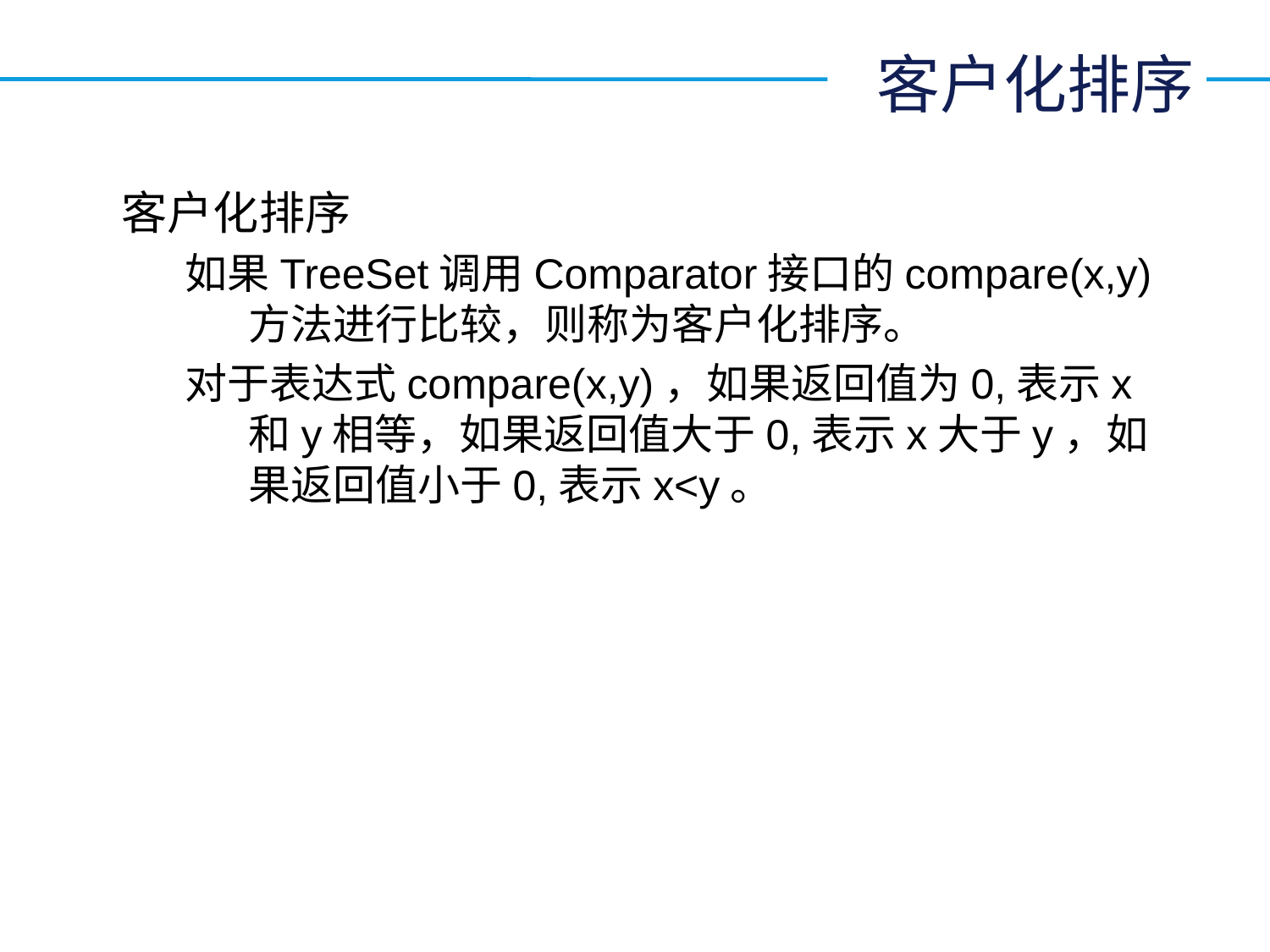

客户化排序
客户化排序
如果TreeSet调用Comparator接口的compare(x,y)方法进行比较，则称为客户化排序。
对于表达式compare(x,y)，如果返回值为0,表示x和y相等，如果返回值大于0,表示x大于y，如果返回值小于0,表示x<y。